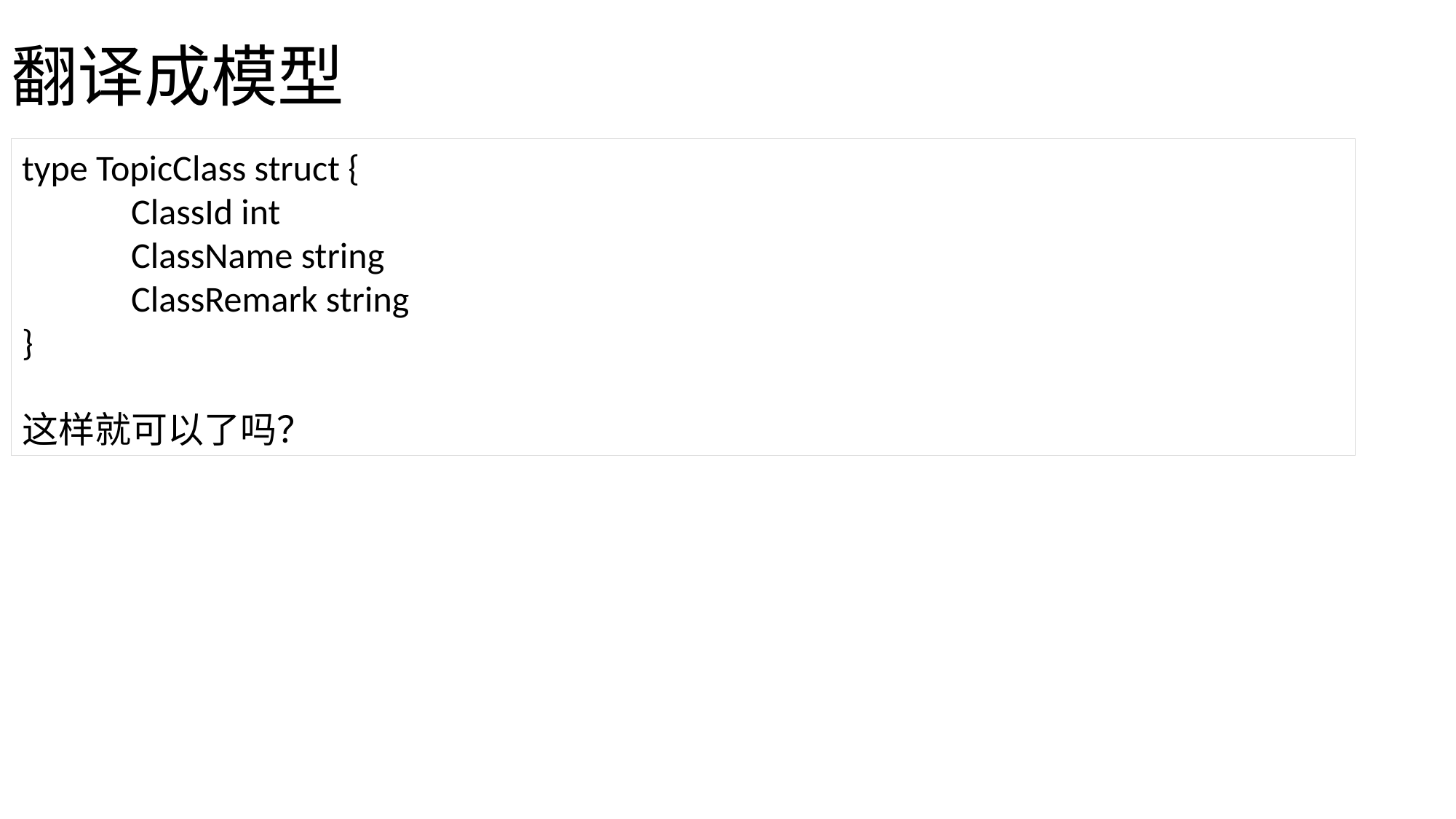

# 翻译成模型
type TopicClass struct {
	ClassId int
	ClassName string
	ClassRemark string
}

这样就可以了吗？